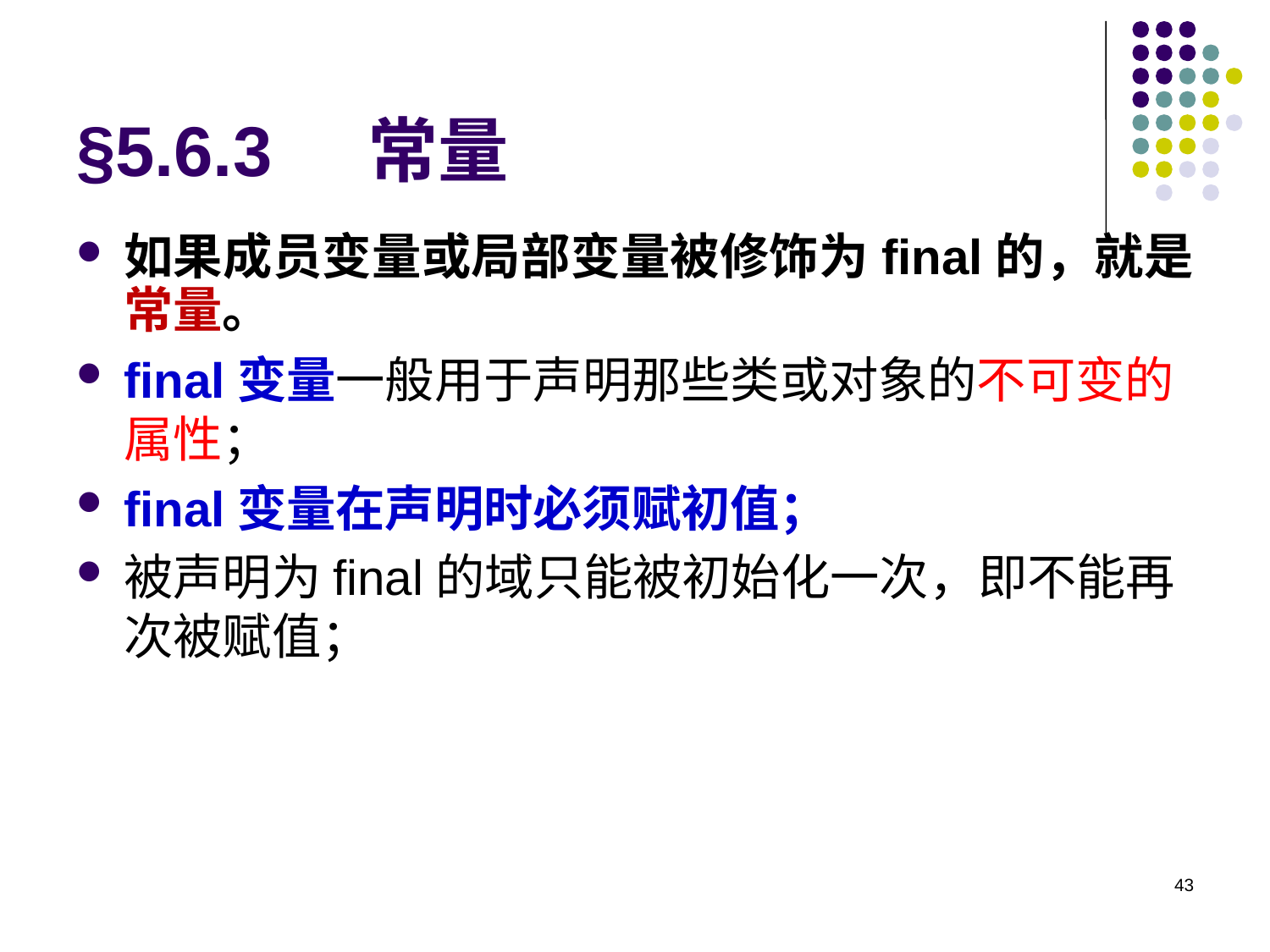

# §5.6.3    常量
如果成员变量或局部变量被修饰为final的，就是常量。
final变量一般用于声明那些类或对象的不可变的属性；
final变量在声明时必须赋初值；
被声明为final的域只能被初始化一次，即不能再次被赋值；

43